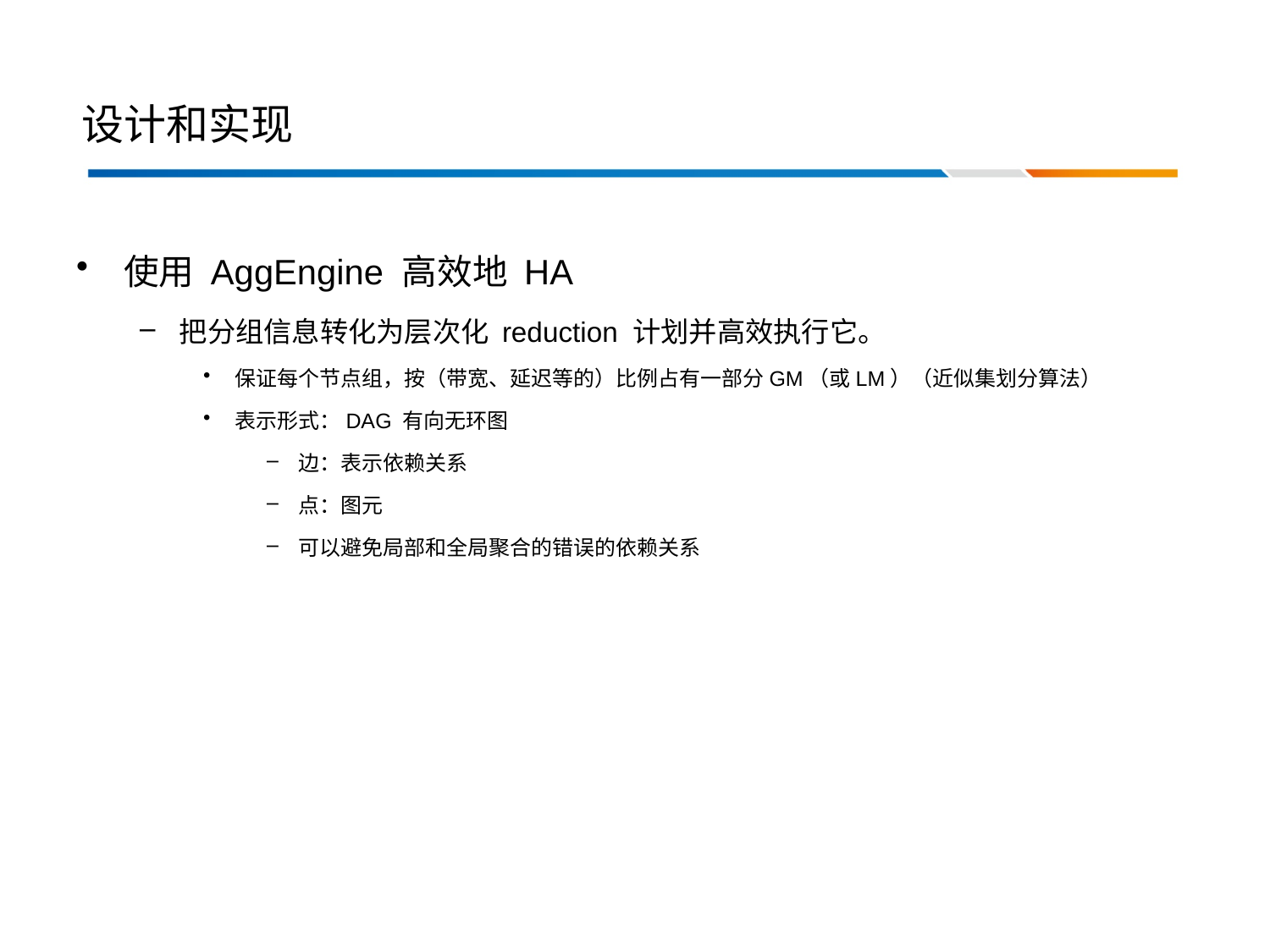

# 设计和实现
使用 AggEngine 高效地 HA
把分组信息转化为层次化 reduction 计划并高效执行它。
保证每个节点组，按（带宽、延迟等的）比例占有一部分GM（或LM）（近似集划分算法）
表示形式：DAG 有向无环图
边：表示依赖关系
点：图元
可以避免局部和全局聚合的错误的依赖关系